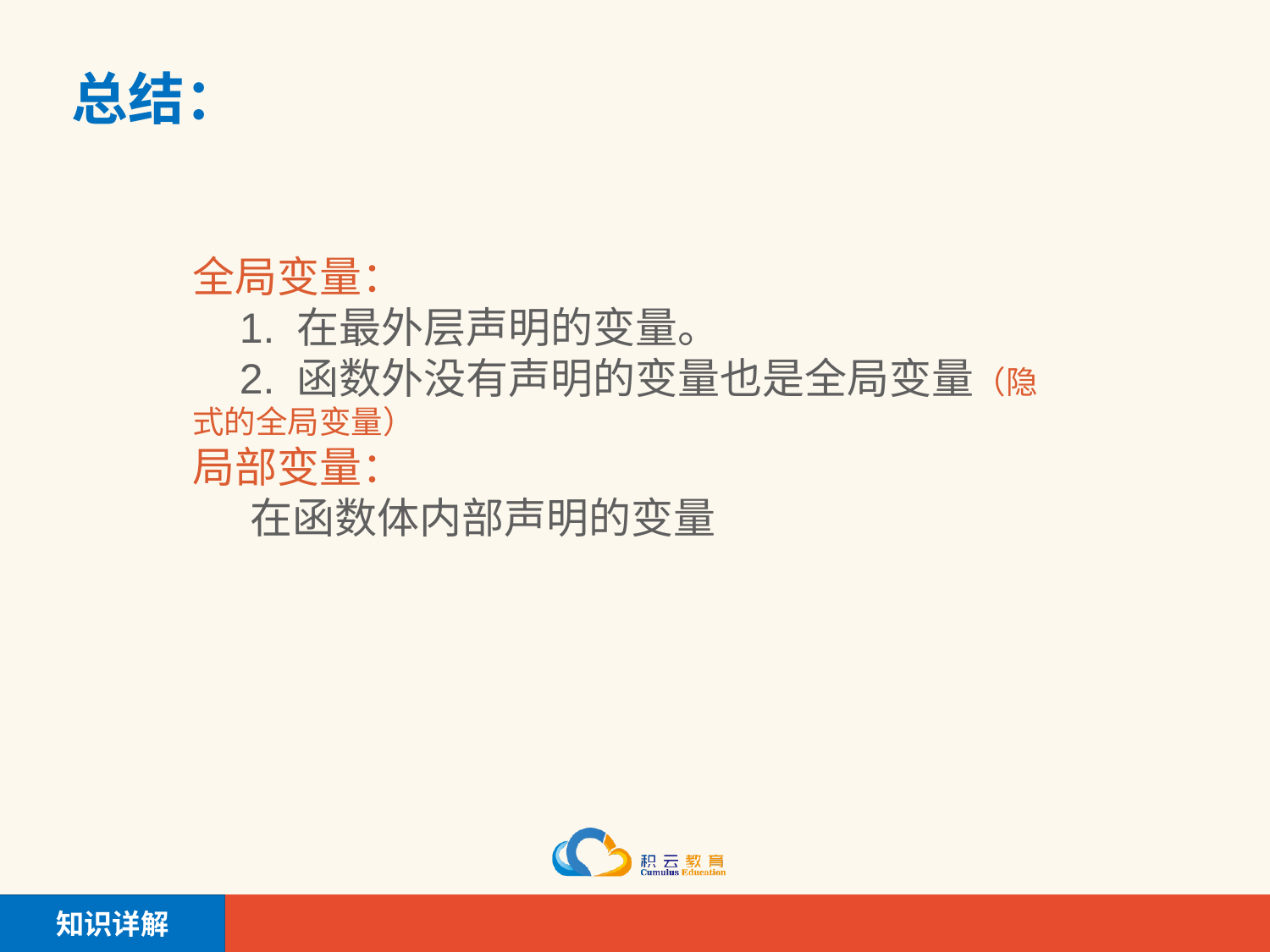

# 总结：
全局变量：
    1. 在最外层声明的变量。
    2. 函数外没有声明的变量也是全局变量（隐式的全局变量）
局部变量：
     在函数体内部声明的变量